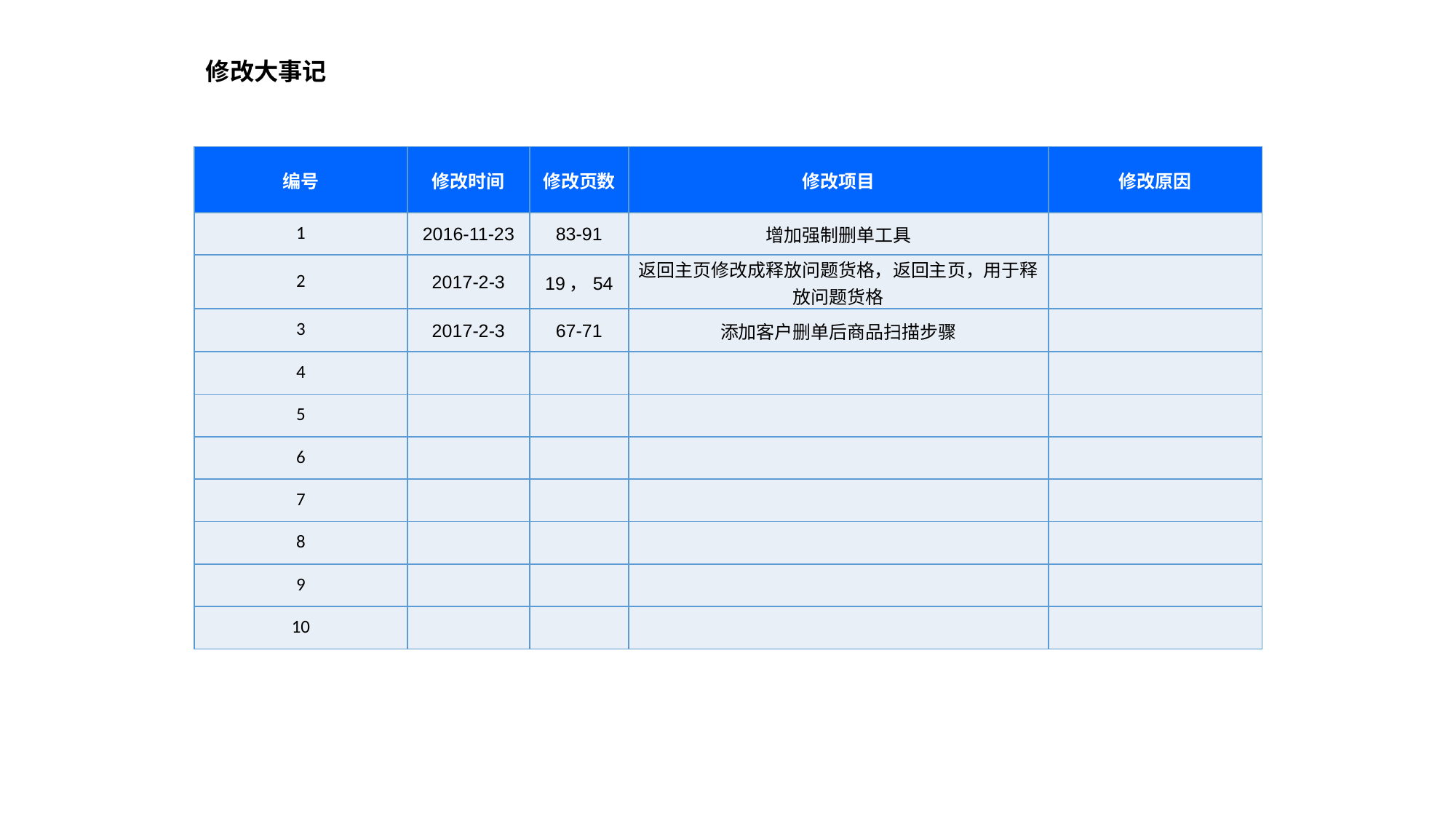

修改大事记
| 编号 | 修改时间 | 修改页数 | 修改项目 | 修改原因 |
| --- | --- | --- | --- | --- |
| 1 | 2016-11-23 | 83-91 | 增加强制删单工具 |  |
| 2 | 2017-2-3 | 19，54 | 返回主页修改成释放问题货格，返回主页，用于释放问题货格 |  |
| 3 | 2017-2-3 | 67-71 | 添加客户删单后商品扫描步骤 |  |
| 4 |  |  |  |  |
| 5 |  |  |  |  |
| 6 |  |  |  |  |
| 7 |  |  |  |  |
| 8 |  |  |  |  |
| 9 |  |  |  |  |
| 10 |  |  |  |  |